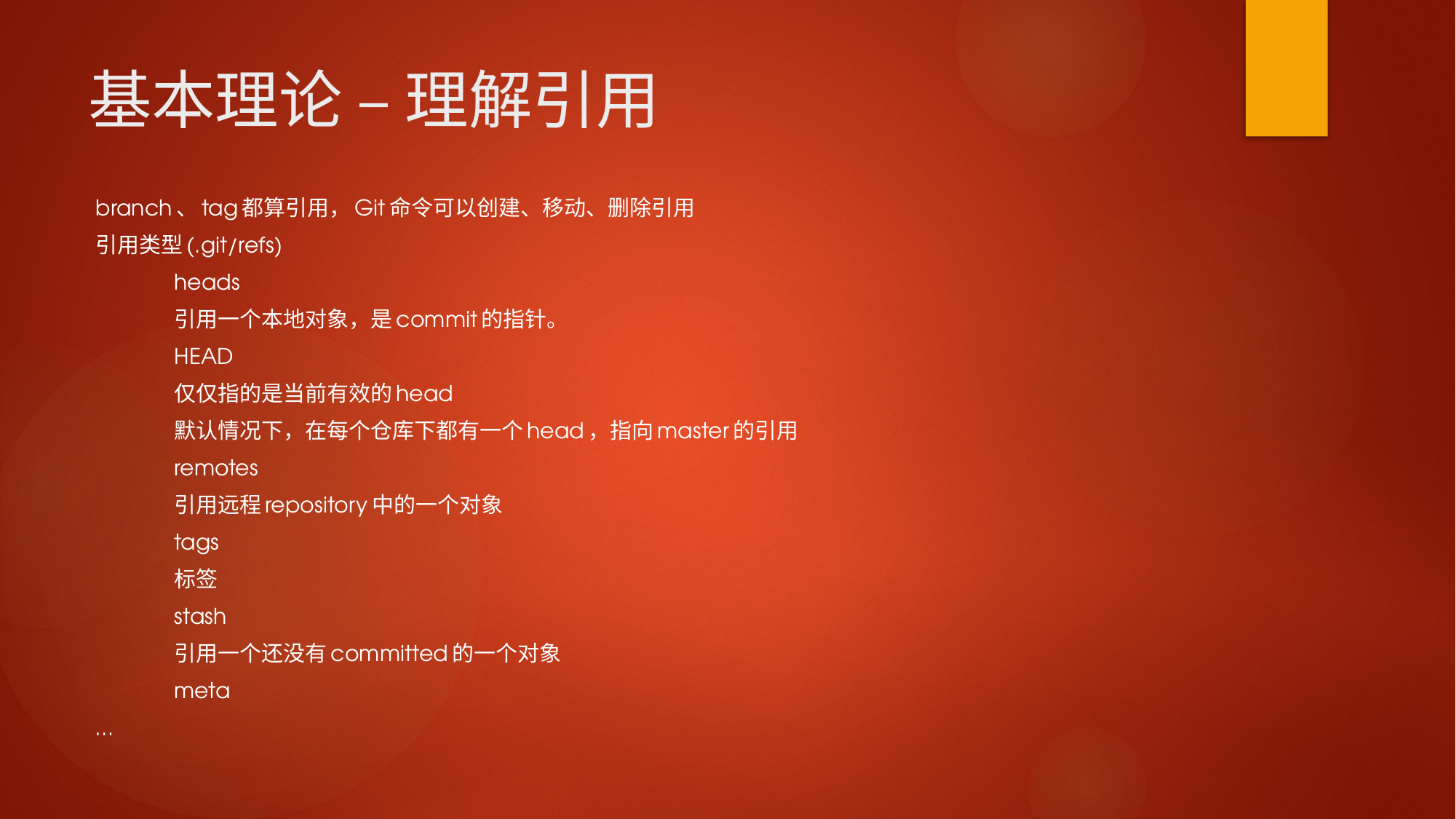

# 基本理论 – 理解引用
branch、tag都算引用，Git命令可以创建、移动、删除引用
引用类型(.git/refs)
	heads
		引用一个本地对象，是commit的指针。
	HEAD
		仅仅指的是当前有效的head
		默认情况下，在每个仓库下都有一个head，指向master的引用
	remotes
		引用远程repository中的一个对象
	tags
		标签
	stash
		引用一个还没有committed的一个对象
	meta
…